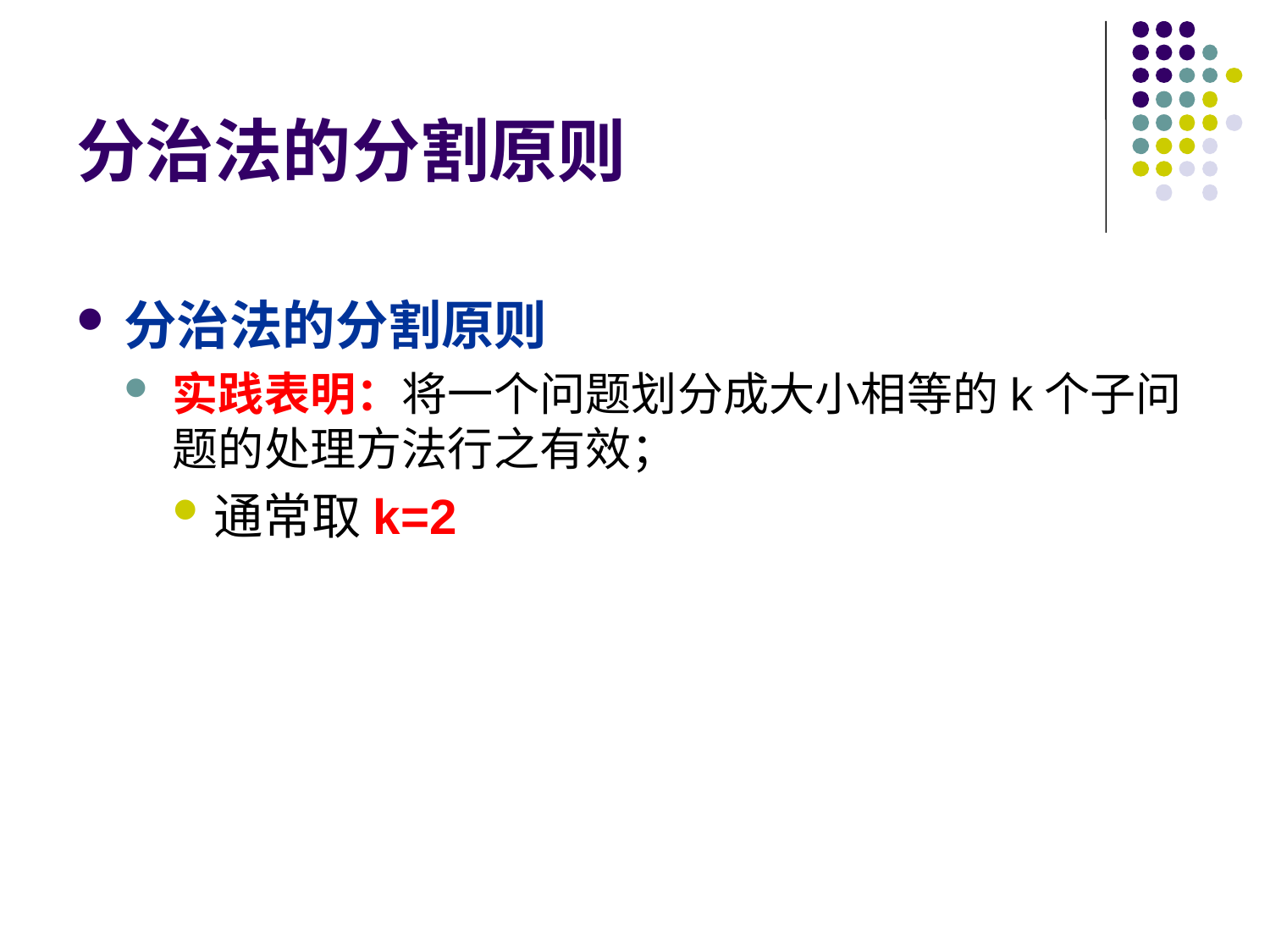

# 分治法的分割原则
分治法的分割原则
实践表明：将一个问题划分成大小相等的k个子问题的处理方法行之有效；
通常取k=2